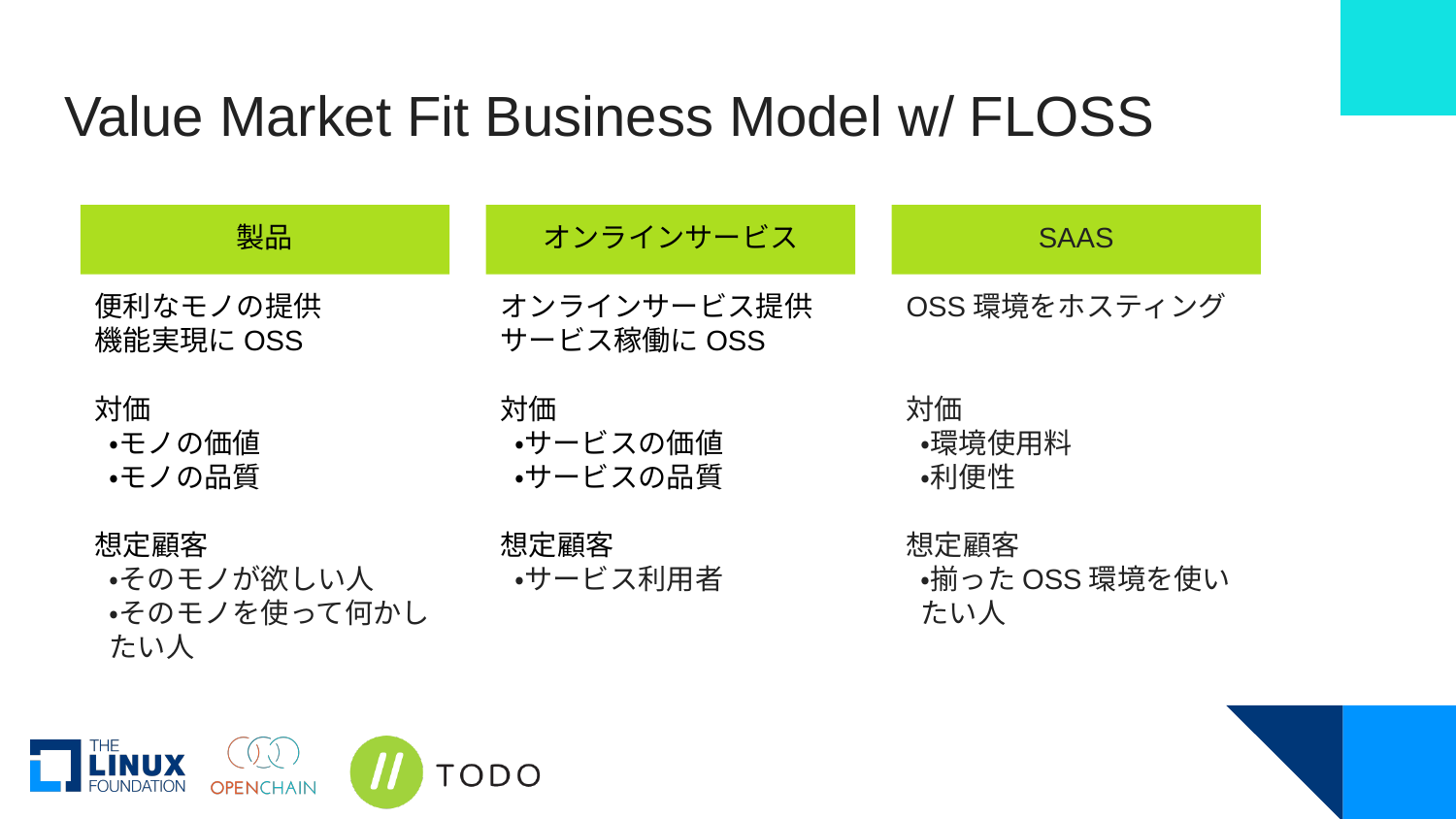

# Value Market Fit Business Model w/ FLOSS
製品
オンラインサービス
SAAS
便利なモノの提供
機能実現にOSS

対価
・モノの価値
・モノの品質

想定顧客
・そのモノが欲しい人
・そのモノを使って何かしたい人
オンラインサービス提供
サービス稼働にOSS

対価
・サービスの価値
・サービスの品質

想定顧客
・サービス利用者

OSS環境をホスティング

対価
・環境使用料
・利便性

想定顧客
・揃ったOSS環境を使いたい人